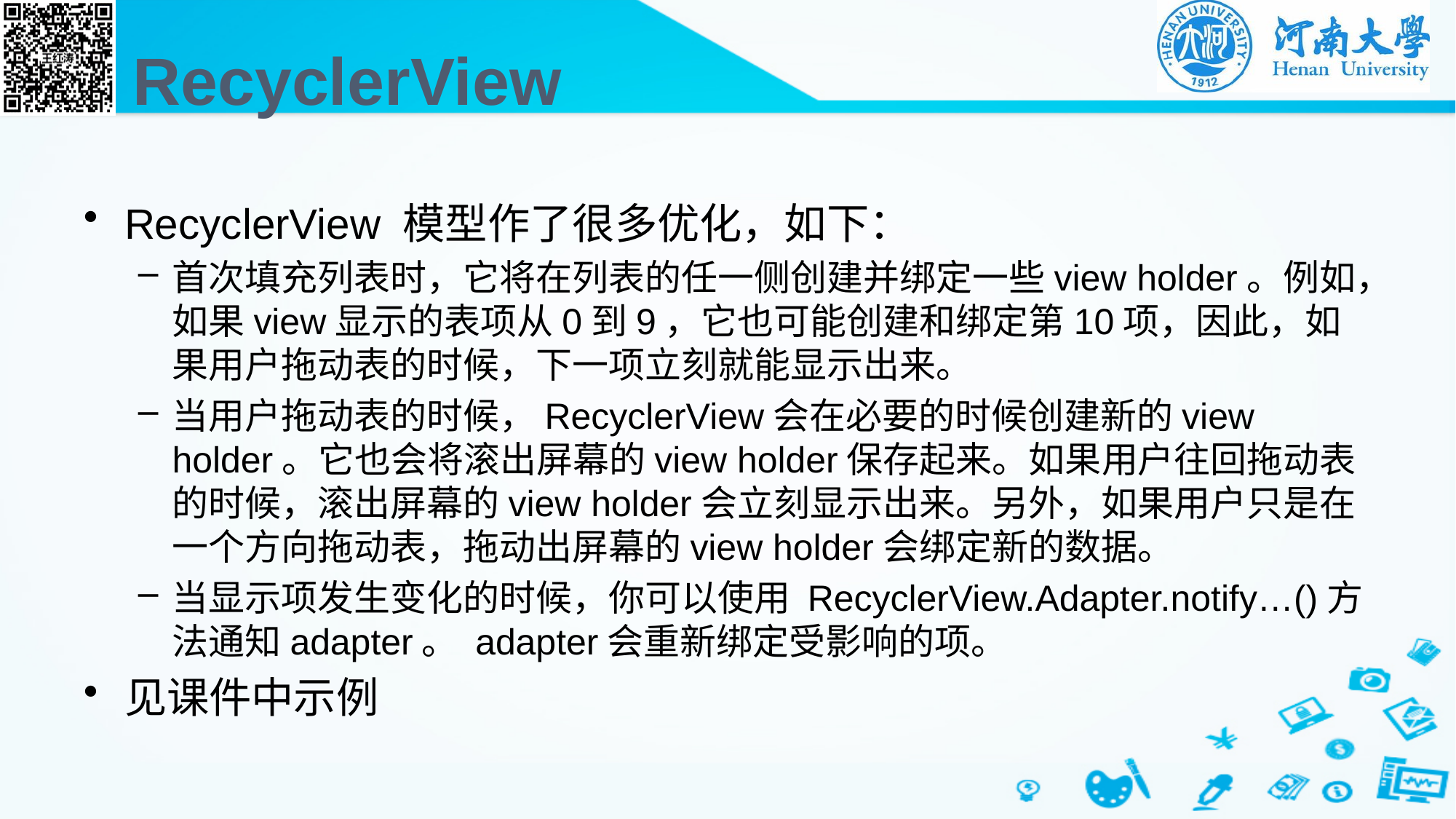

# RecyclerView
RecyclerView 模型作了很多优化，如下：
首次填充列表时，它将在列表的任一侧创建并绑定一些view holder。例如，如果view显示的表项从0到9，它也可能创建和绑定第10项，因此，如果用户拖动表的时候，下一项立刻就能显示出来。
当用户拖动表的时候，RecyclerView会在必要的时候创建新的view holder。它也会将滚出屏幕的view holder保存起来。如果用户往回拖动表的时候，滚出屏幕的view holder会立刻显示出来。另外，如果用户只是在一个方向拖动表，拖动出屏幕的view holder会绑定新的数据。
当显示项发生变化的时候，你可以使用 RecyclerView.Adapter.notify…()方法通知adapter。 adapter会重新绑定受影响的项。
见课件中示例